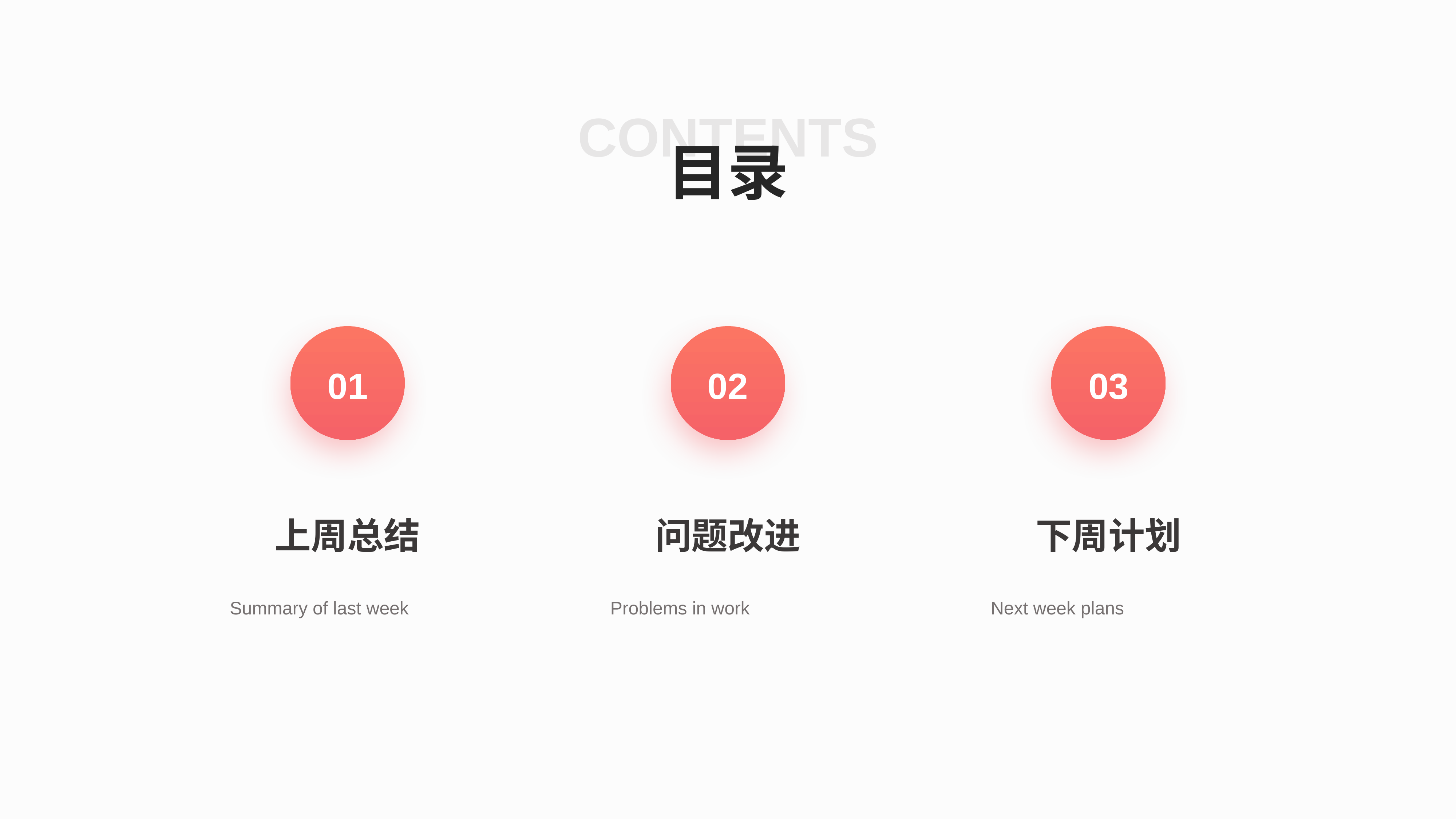

CONTENTS
目录

01
02
03
上周总结
问题改进
下周计划
Summary of last week
Problems in work
Next week plans